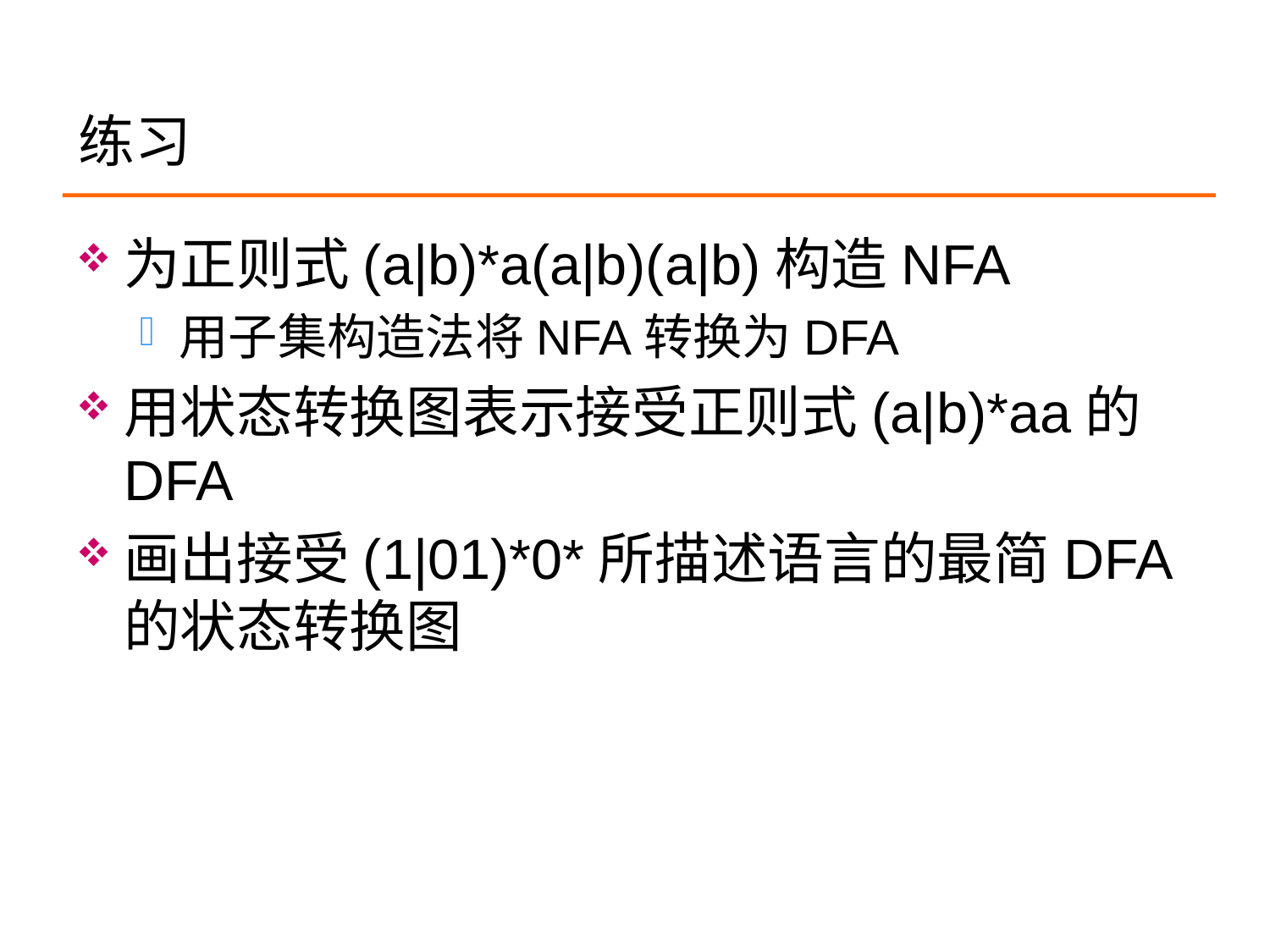

# 练习
为正则式(a|b)*a(a|b)(a|b)构造NFA
用子集构造法将NFA转换为DFA
用状态转换图表示接受正则式(a|b)*aa的DFA
画出接受(1|01)*0*所描述语言的最简DFA的状态转换图